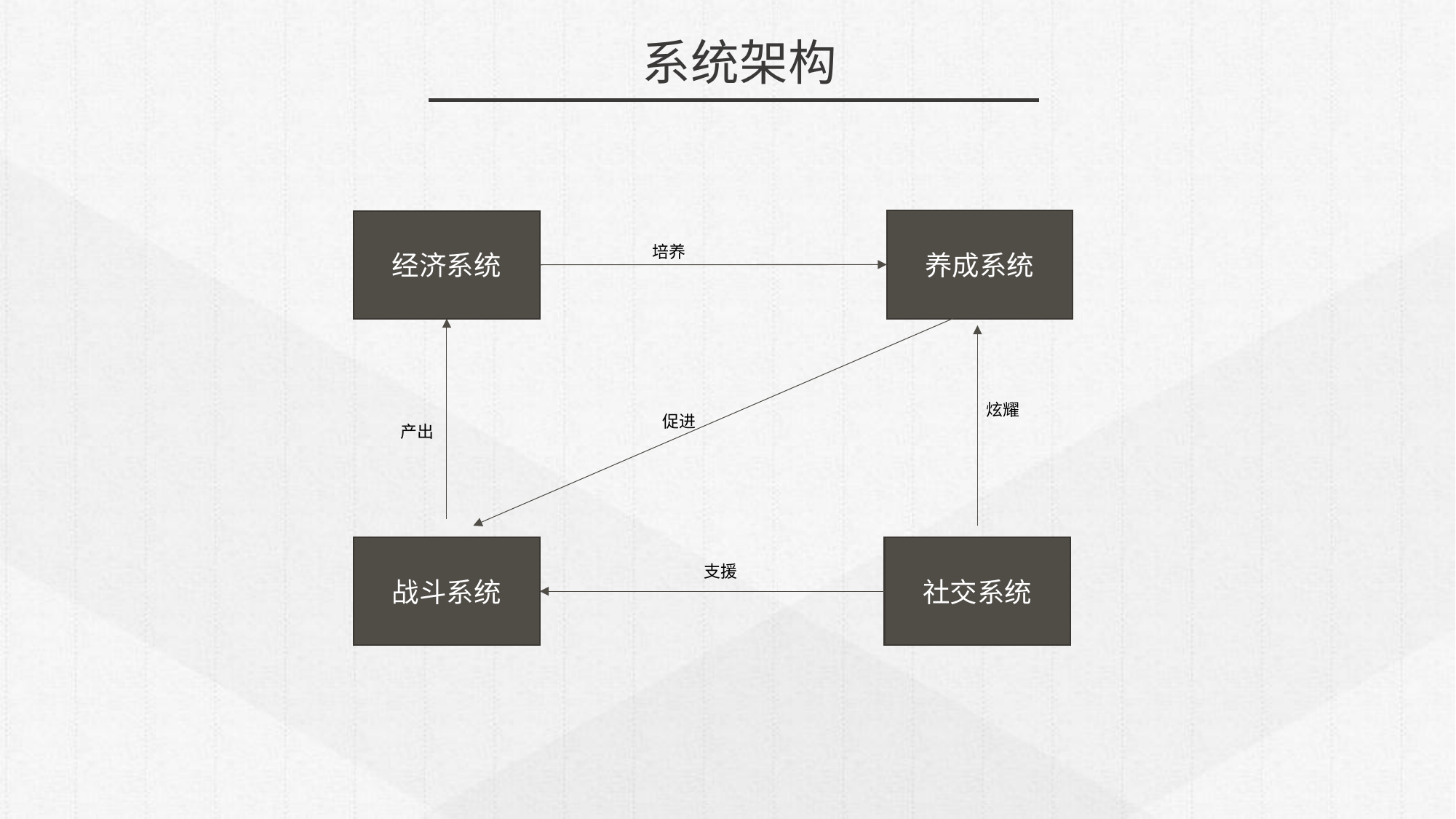

系统架构
养成系统
经济系统
培养
炫耀
促进
产出
战斗系统
社交系统
支援
8